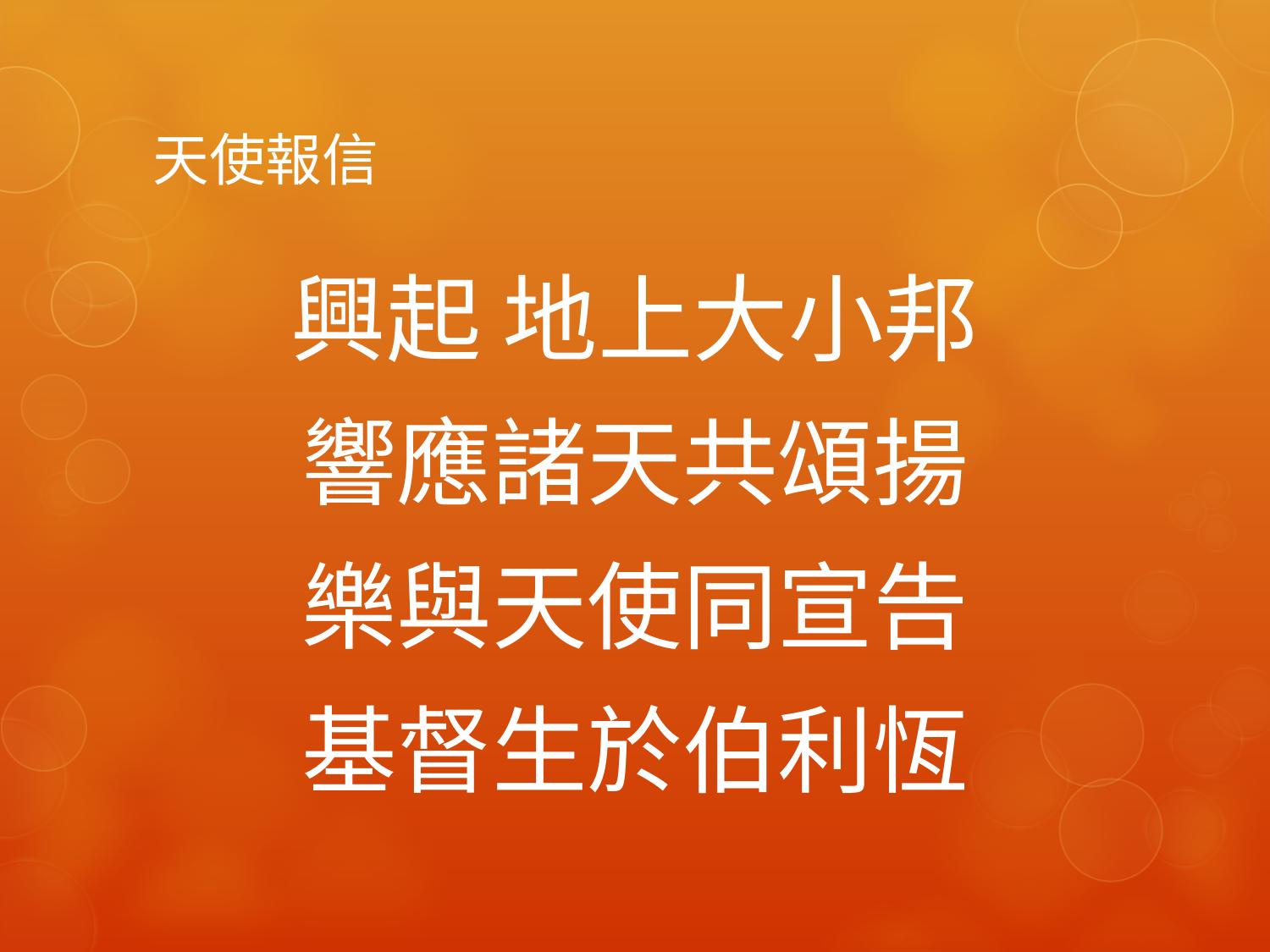

# 天使報信
興起 地上大小邦
響應諸天共頌揚
樂與天使同宣告
基督生於伯利恆